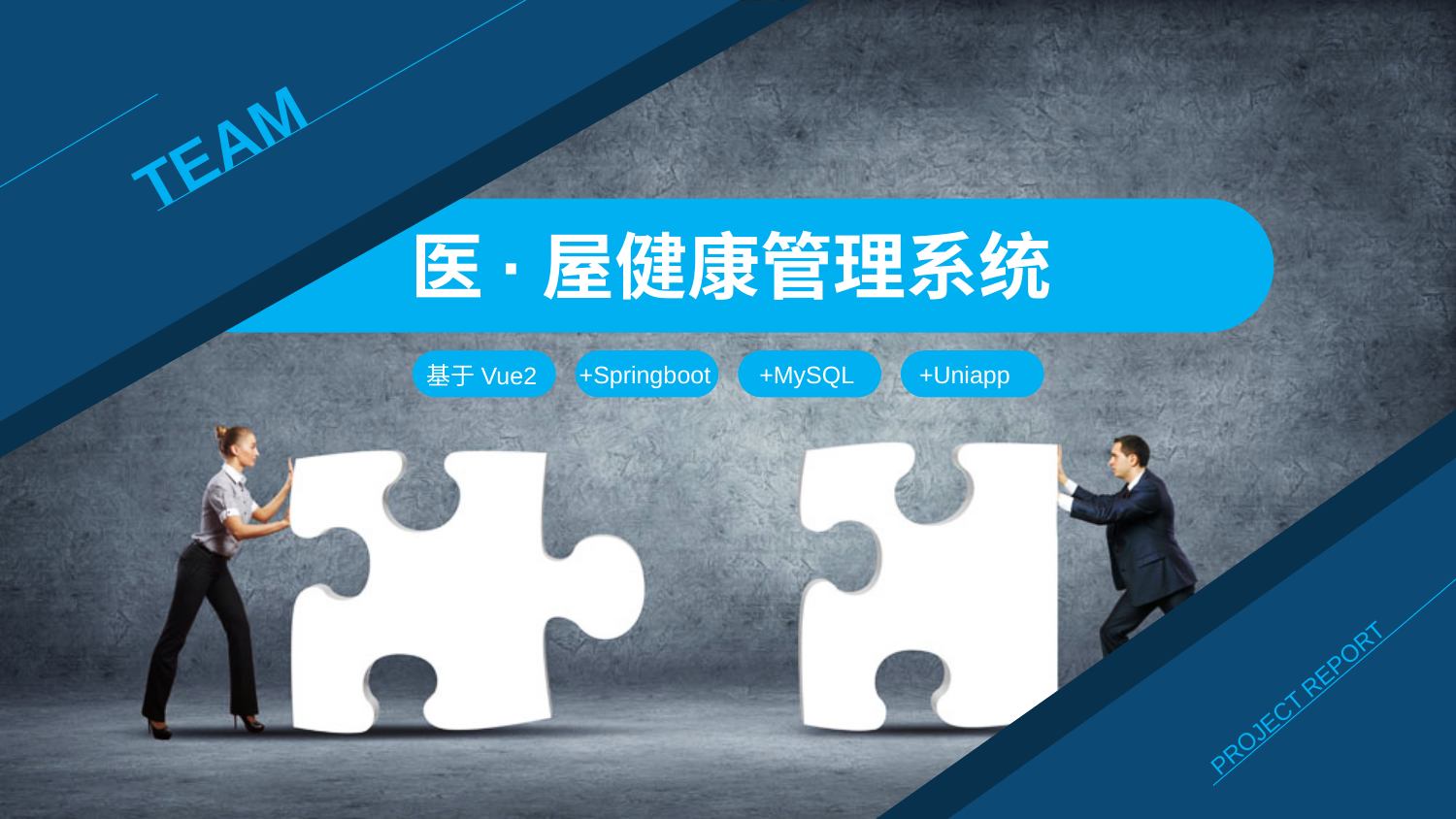

TEAM

医·屋健康管理系统

+Springboot

+MySQL

+Uniapp

基于Vue2

PROJECT REPORT